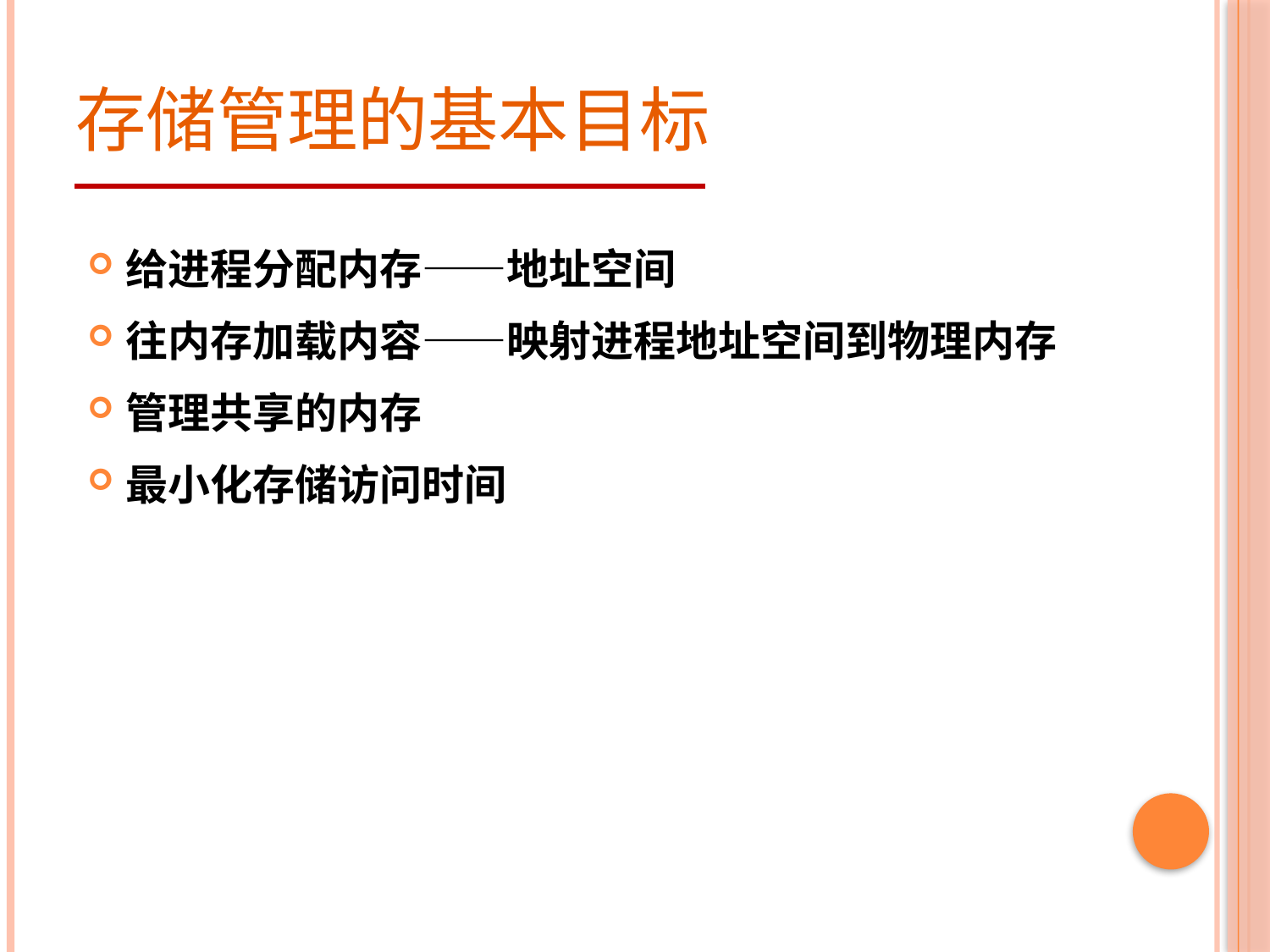

# 存储管理的基本目标
给进程分配内存——地址空间
往内存加载内容——映射进程地址空间到物理内存
管理共享的内存
最小化存储访问时间